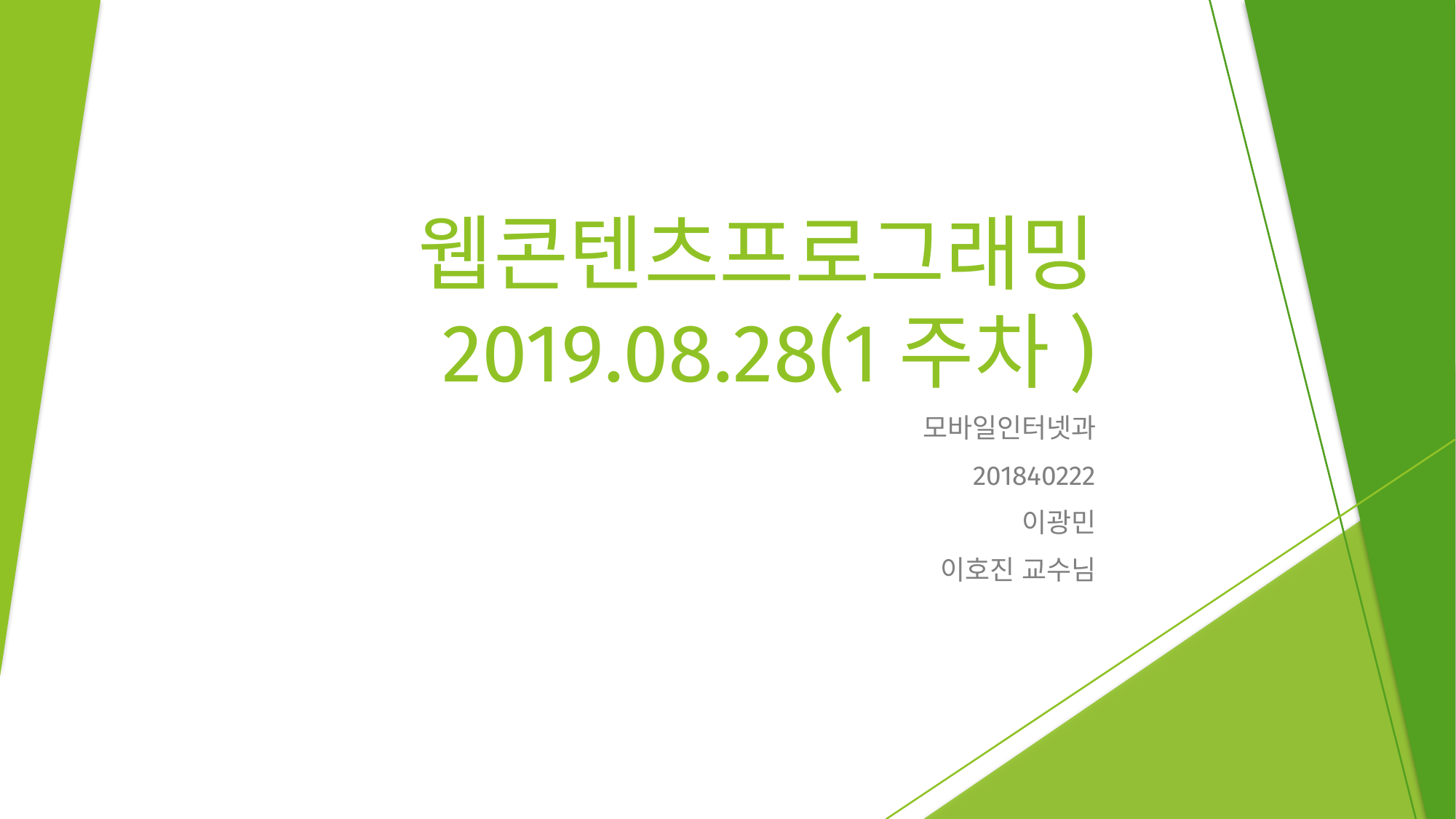

# 웹콘텐츠프로그래밍 2019.08.28(1주차)
모바일인터넷과
201840222
이광민
이호진 교수님